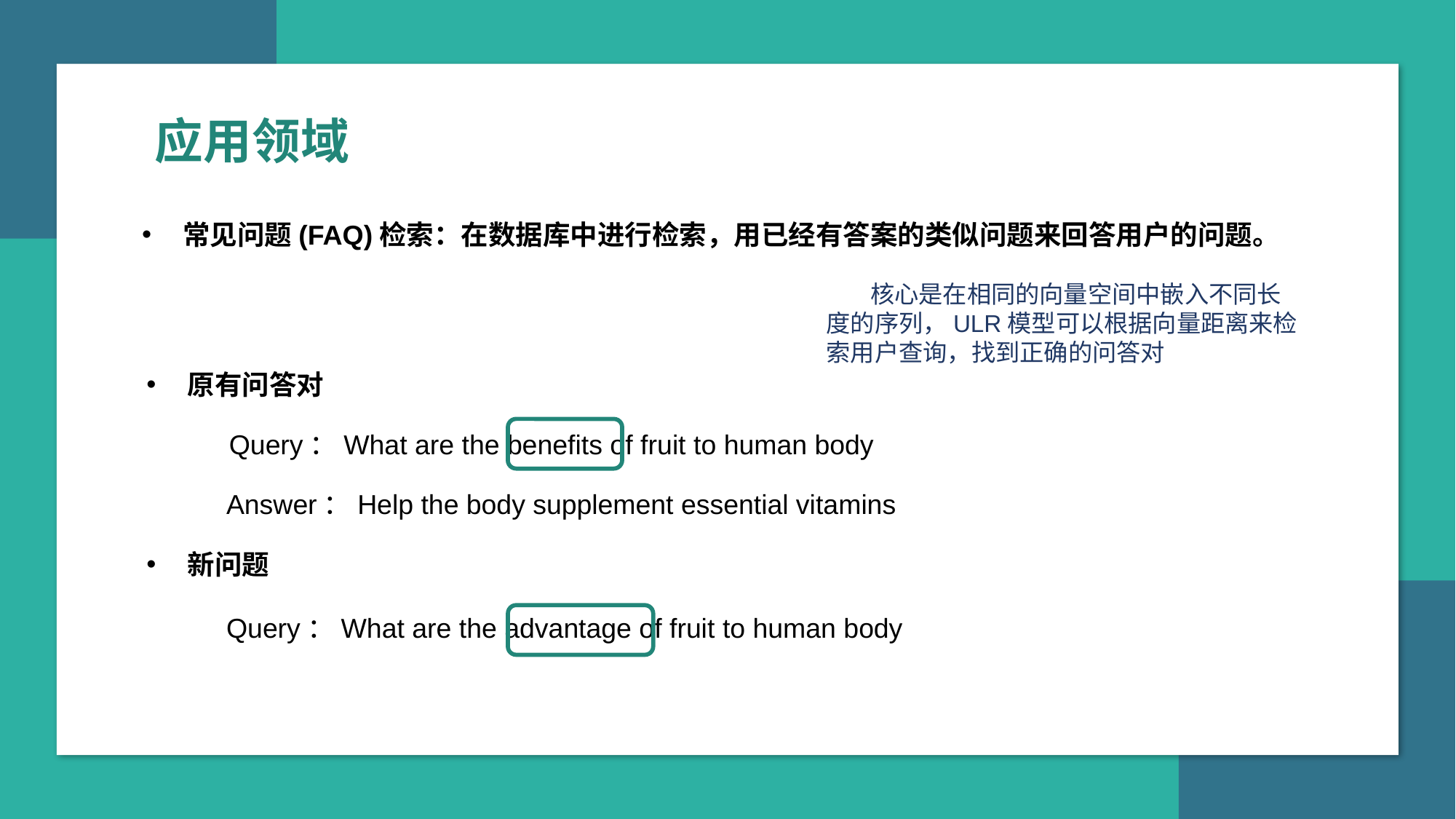

https://www.ypppt.com/
应用领域
常见问题(FAQ)检索：在数据库中进行检索，用已经有答案的类似问题来回答用户的问题。
       核心是在相同的向量空间中嵌入不同长度的序列，ULR模型可以根据向量距离来检索用户查询，找到正确的问答对
原有问答对
Query：What are the benefits of fruit to human body
Answer：Help the body supplement essential vitamins

新问题
Query：What are the advantage of fruit to human body